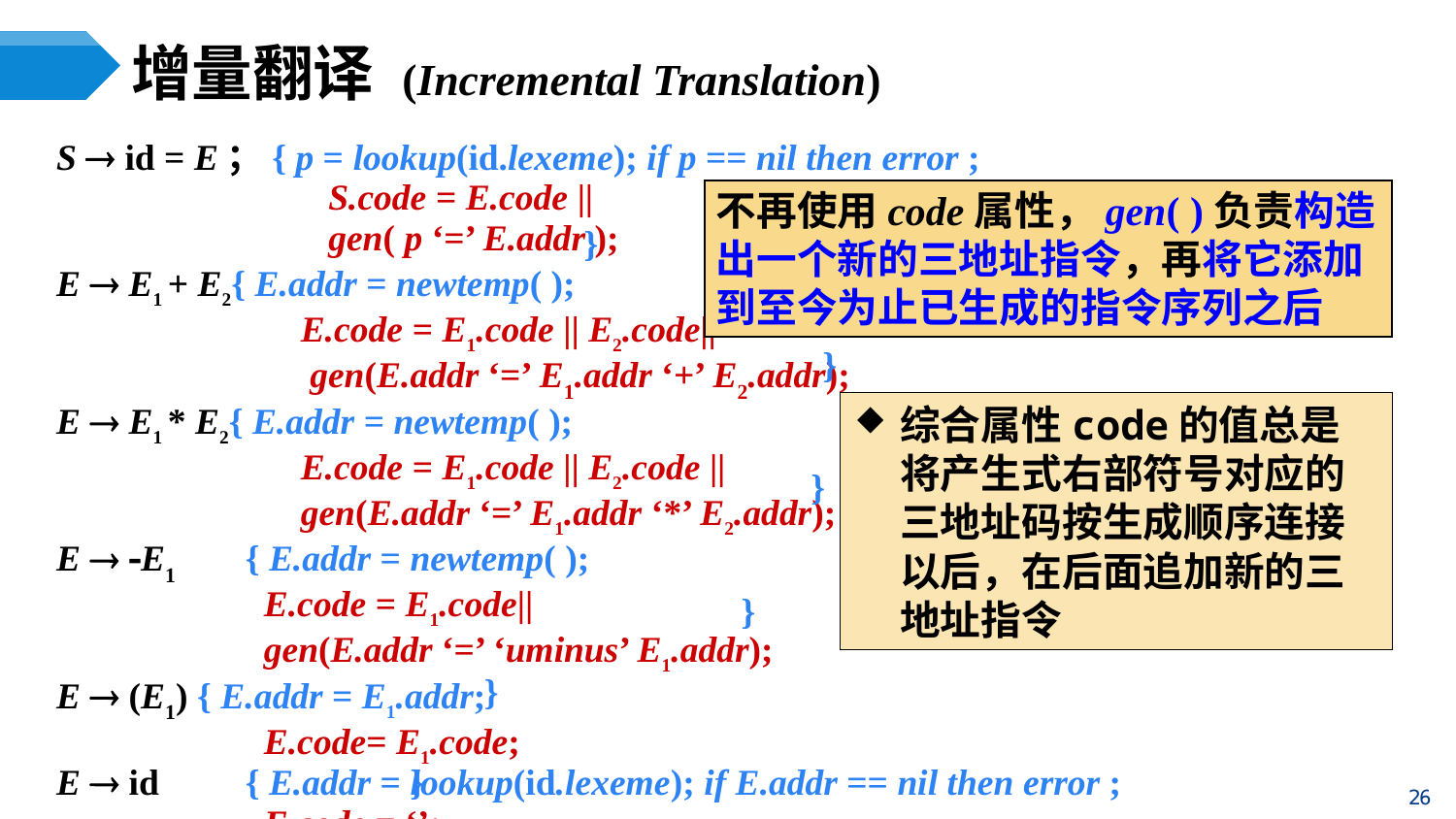

# 增量翻译 (Incremental Translation)
S → id = E；{ p = lookup(id.lexeme); if p == nil then error ;
		         S.code = E.code ||
		         gen( p ‘=’ E.addr );
E → E1 + E2{ E.addr = newtemp( );
		      E.code = E1.code || E2.code||
 	      	       gen(E.addr ‘=’ E1.addr ‘+’ E2.addr);
E → E1 * E2{ E.addr = newtemp( );
		      E.code = E1.code || E2.code ||
		      gen(E.addr ‘=’ E1.addr ‘*’ E2.addr);
E → −E1 	{ E.addr = newtemp( );
		  E.code = E1.code||
		  gen(E.addr ‘=’ ‘uminus’ E1.addr);
E → (E1) { E.addr = E1.addr;
		  E.code= E1.code;
E → id   	{ E.addr = lookup(id.lexeme); if E.addr == nil then error ;
  		  E.code = ‘’;
不再使用code属性，gen( )负责构造出一个新的三地址指令，再将它添加到至今为止已生成的指令序列之后
}
}
综合属性code的值总是将产生式右部符号对应的三地址码按生成顺序连接以后，在后面追加新的三地址指令
}
}
}
}
26